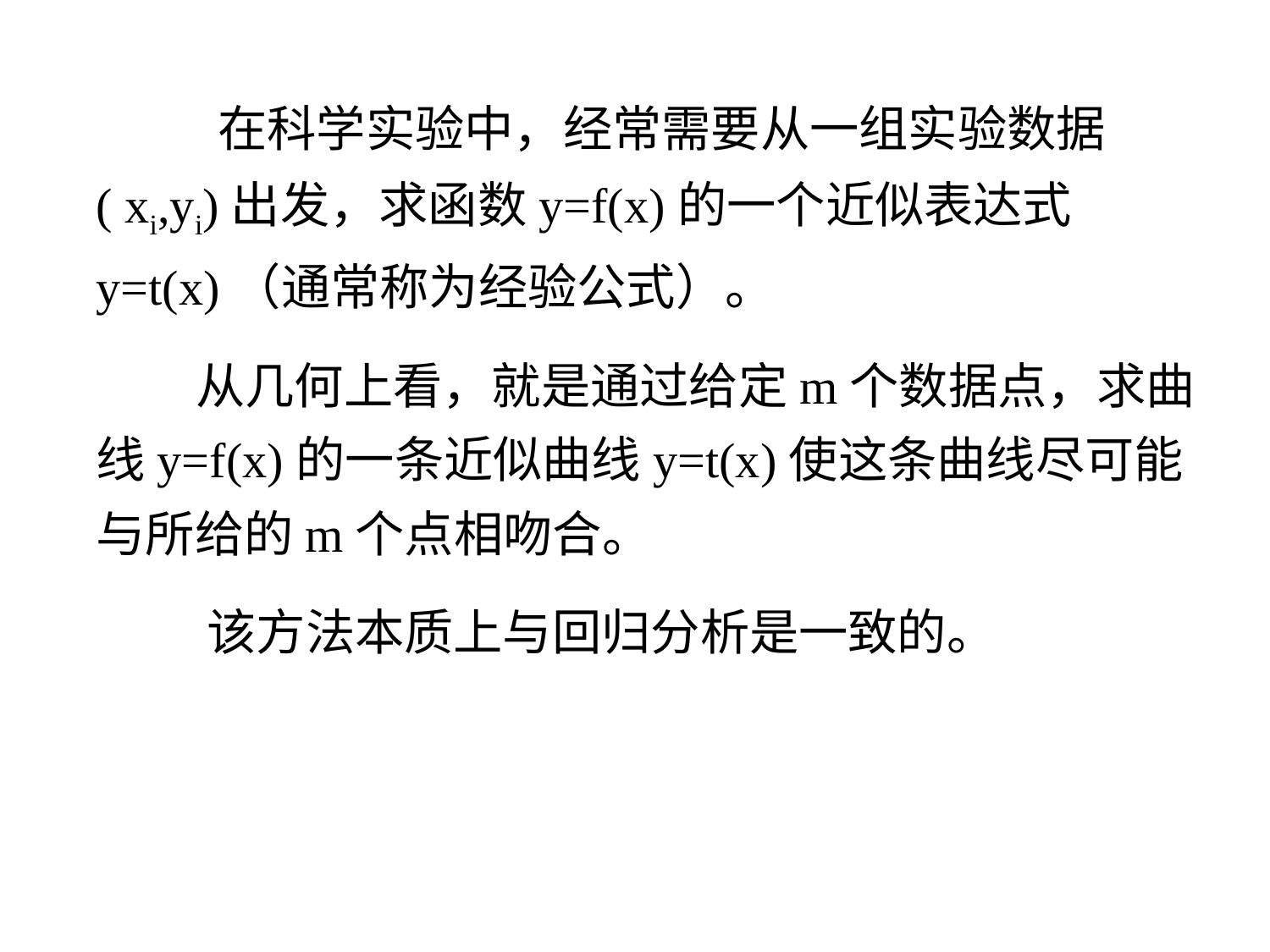

在科学实验中，经常需要从一组实验数据( xi,yi)出发，求函数y=f(x)的一个近似表达式y=t(x)（通常称为经验公式）。
        从几何上看，就是通过给定m个数据点，求曲线y=f(x)的一条近似曲线y=t(x)使这条曲线尽可能与所给的m个点相吻合。
         该方法本质上与回归分析是一致的。